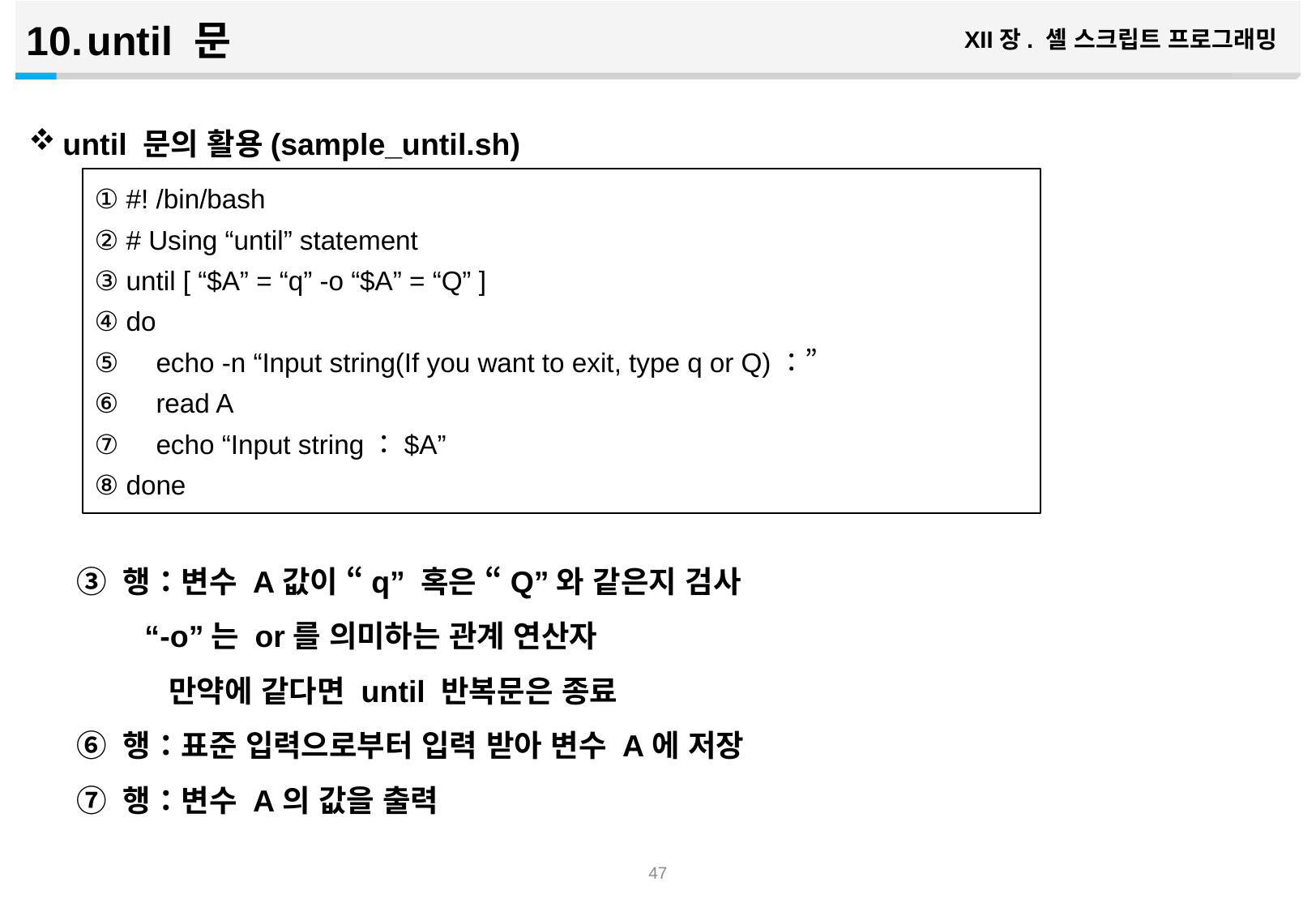

until 문
XII장. 셸 스크립트 프로그래밍
until 문의 활용(sample_until.sh)

③ 행：변수 A값이 “q” 혹은 “Q”와 같은지 검사
        “-o”는 or를 의미하는 관계 연산자
          만약에 같다면 until 반복문은 종료
⑥ 행：표준 입력으로부터 입력 받아 변수 A에 저장
⑦ 행：변수 A의 값을 출력

① #! /bin/bash
② # Using “until” statement
③ until [ “$A” = “q” -o “$A” = “Q” ]
④ do
⑤     echo -n “Input string(If you want to exit, type q or Q)：”
⑥     read A
⑦     echo “Input string：$A”
⑧ done
47